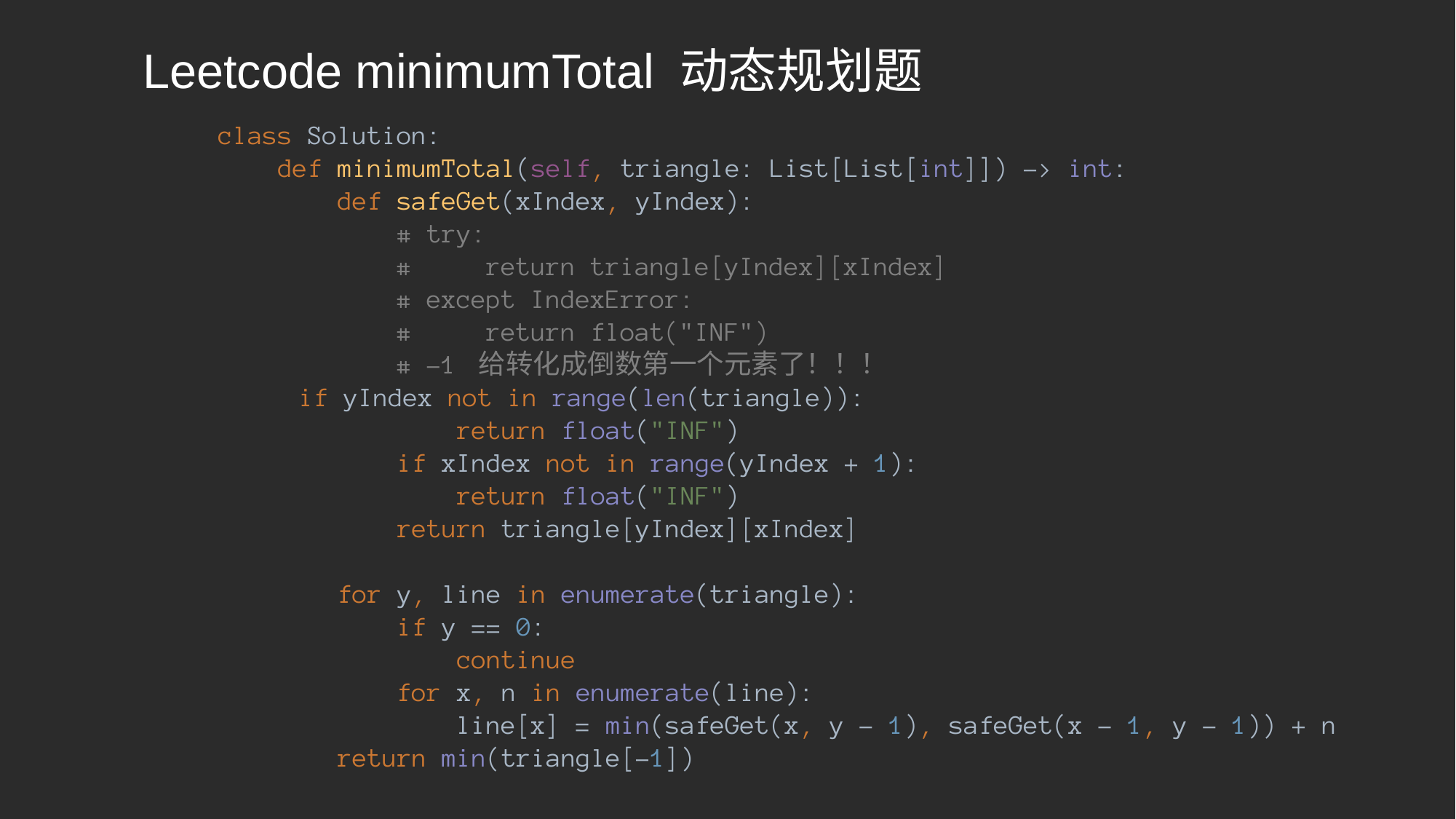

Leetcode minimumTotal 动态规划题
class Solution:
    def minimumTotal(self, triangle: List[List[int]]) -> int:
        def safeGet(xIndex, yIndex):
            # try:
            #     return triangle[yIndex][xIndex]
            # except IndexError:
            #     return float("INF")
            # -1 给转化成倒数第一个元素了！！！
            if yIndex not in range(len(triangle)):
                return float("INF")
            if xIndex not in range(yIndex + 1):
                return float("INF")
            return triangle[yIndex][xIndex]
        for y, line in enumerate(triangle):
            if y == 0:
                continue
            for x, n in enumerate(line):
                line[x] = min(safeGet(x, y - 1), safeGet(x - 1, y - 1)) + n
        return min(triangle[-1])